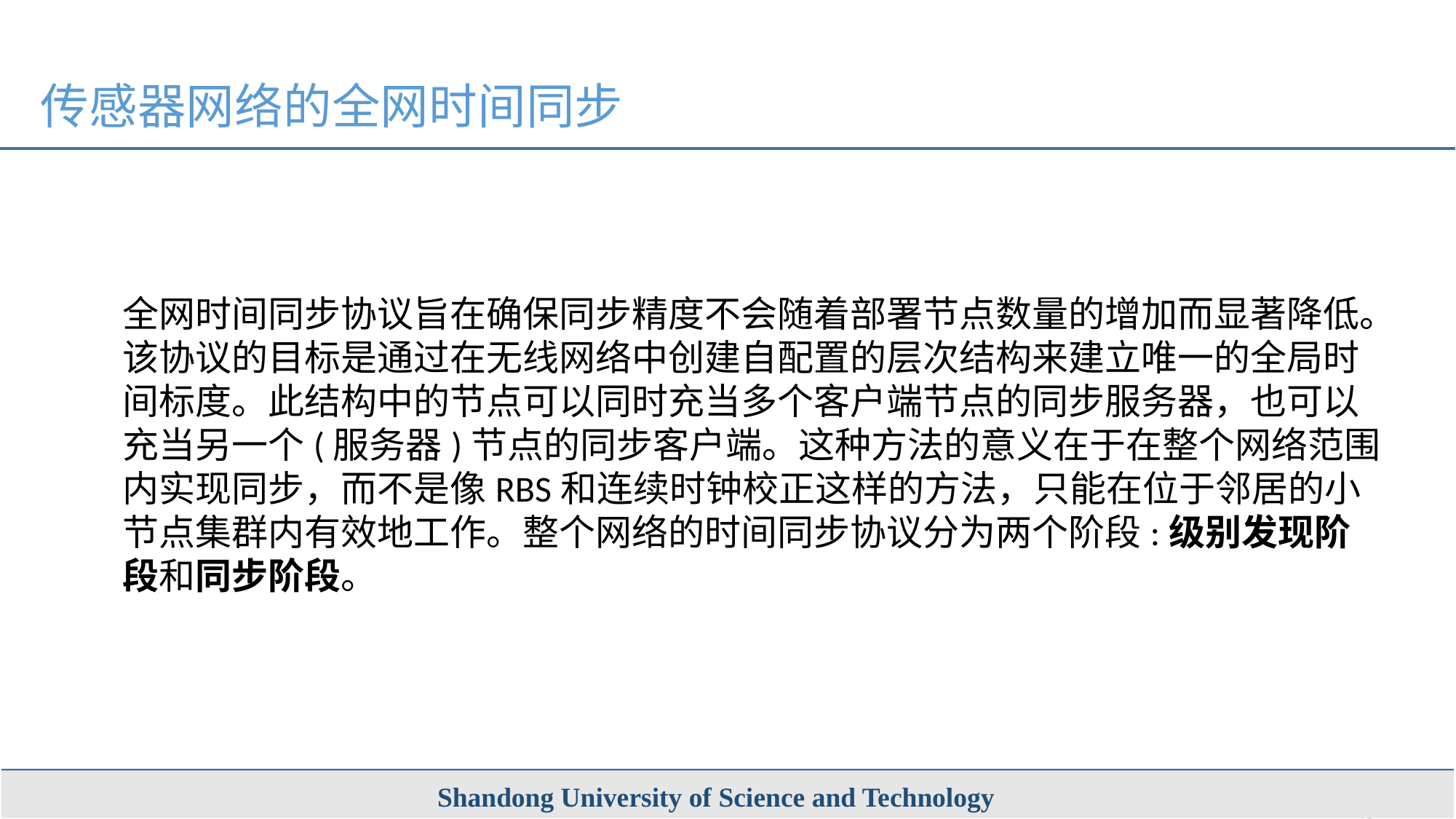

传感器网络的全网时间同步
全网时间同步协议旨在确保同步精度不会随着部署节点数量的增加而显著降低。该协议的目标是通过在无线网络中创建自配置的层次结构来建立唯一的全局时间标度。此结构中的节点可以同时充当多个客户端节点的同步服务器，也可以充当另一个(服务器)节点的同步客户端。这种方法的意义在于在整个网络范围内实现同步，而不是像RBS和连续时钟校正这样的方法，只能在位于邻居的小节点集群内有效地工作。整个网络的时间同步协议分为两个阶段:级别发现阶段和同步阶段。
46

Shandong University of Science and Technology
46
46